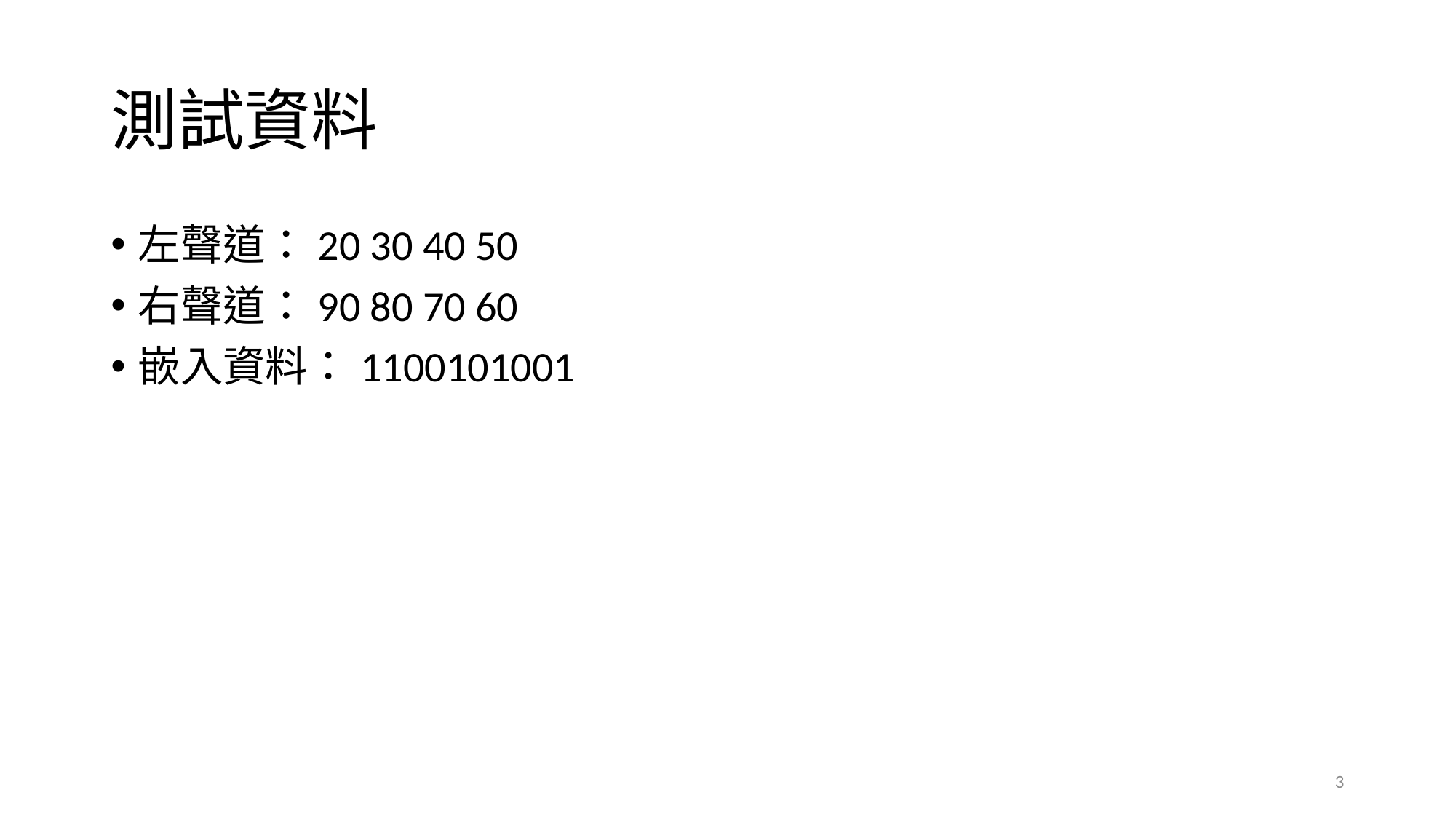

# 測試資料
左聲道：20 30 40 50
右聲道：90 80 70 60
嵌入資料：1100101001

3